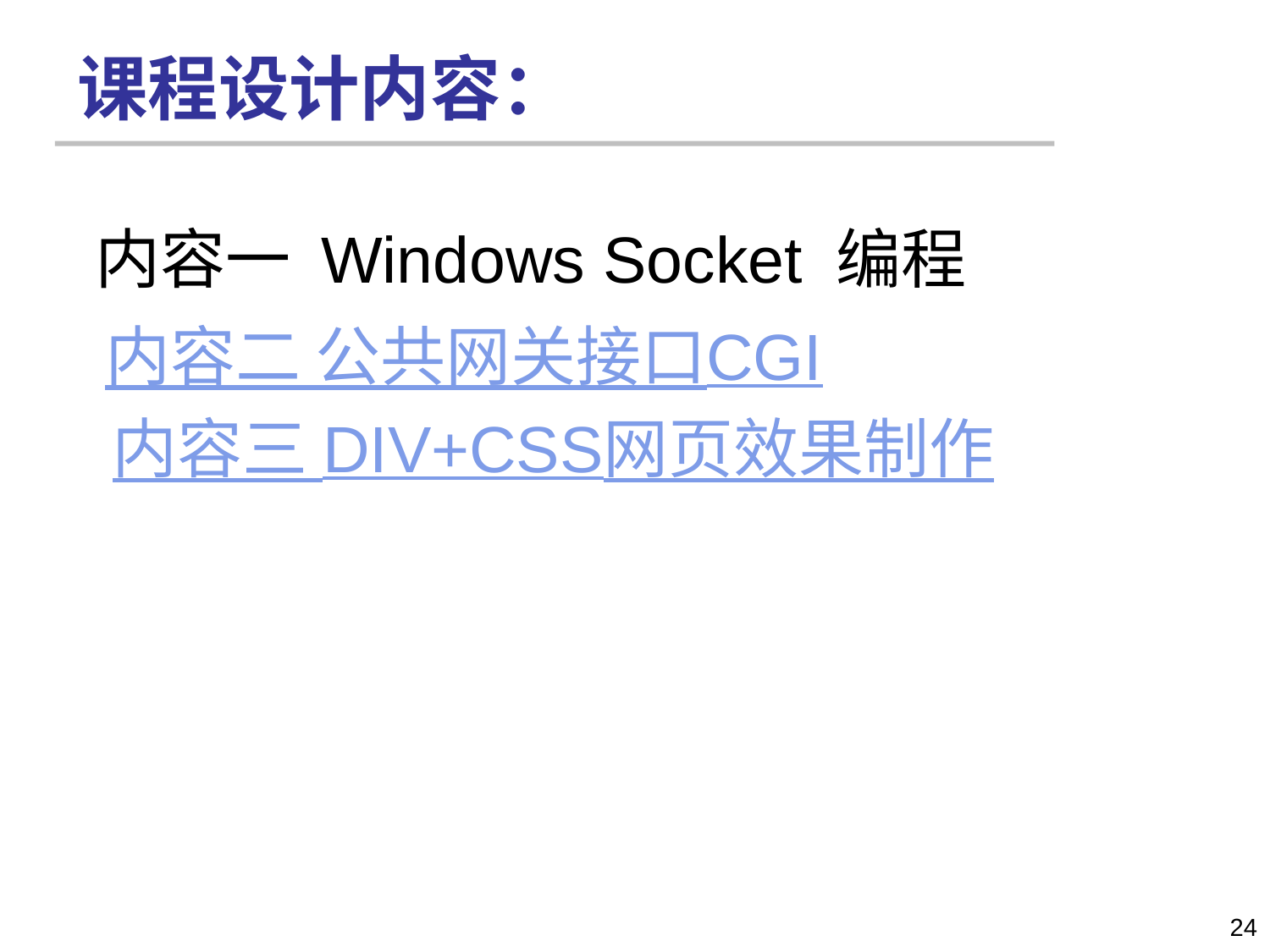

课程设计内容：
内容一 Windows Socket 编程

内容二 公共网关接口CGI

内容三 DIV+CSS网页效果制作

24